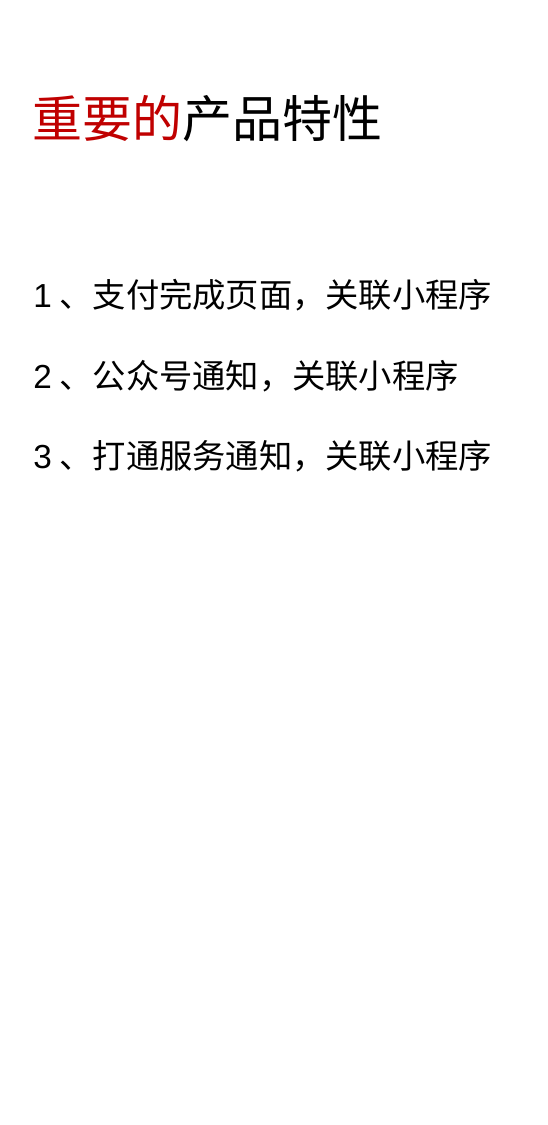

重要的产品特性
1、支付完成页面，关联小程序
2、公众号通知，关联小程序
3、打通服务通知，关联小程序